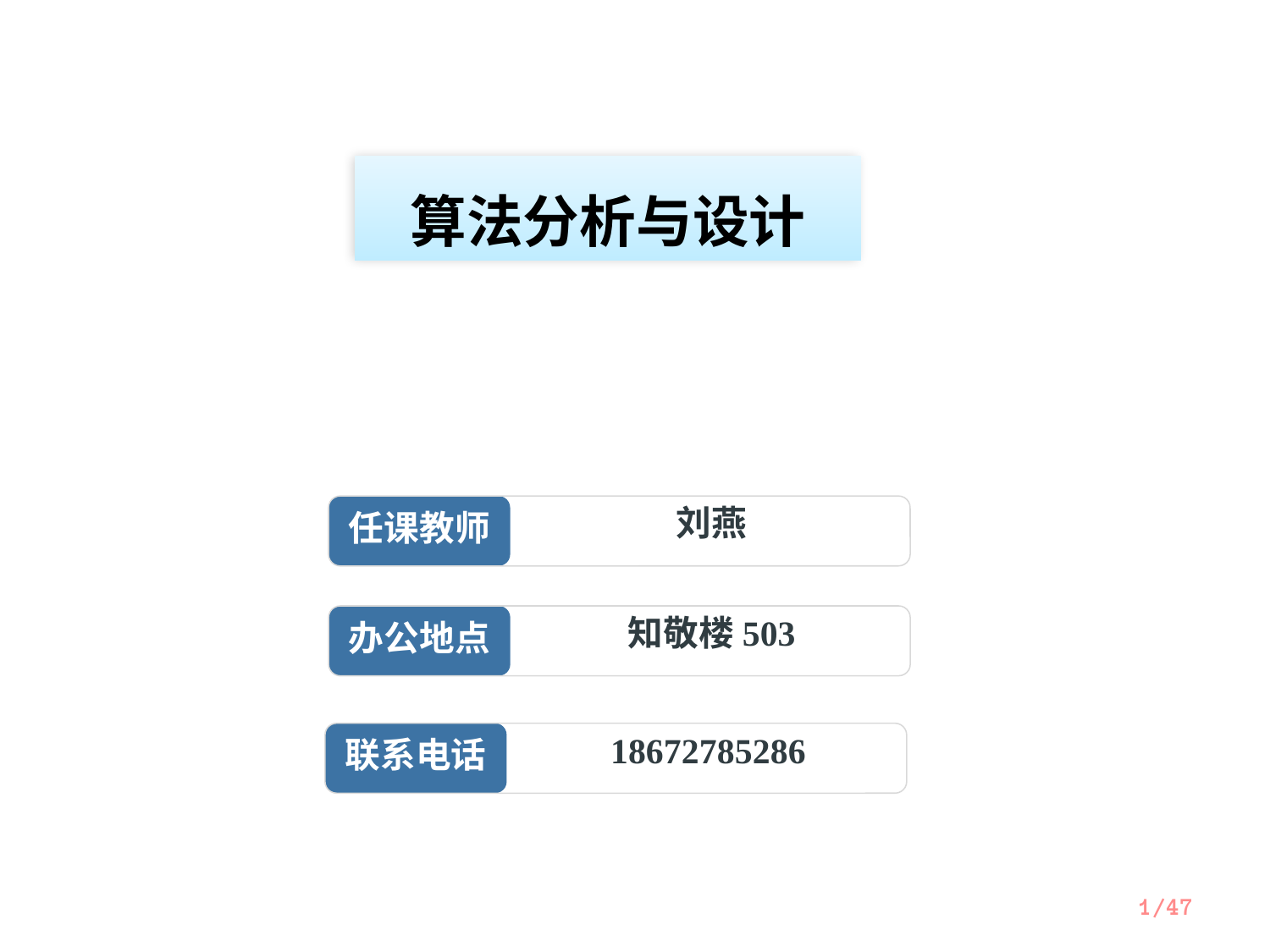

算法分析与设计

任课教师
刘燕

办公地点
知敬楼503

联系电话
18672785286
1/47